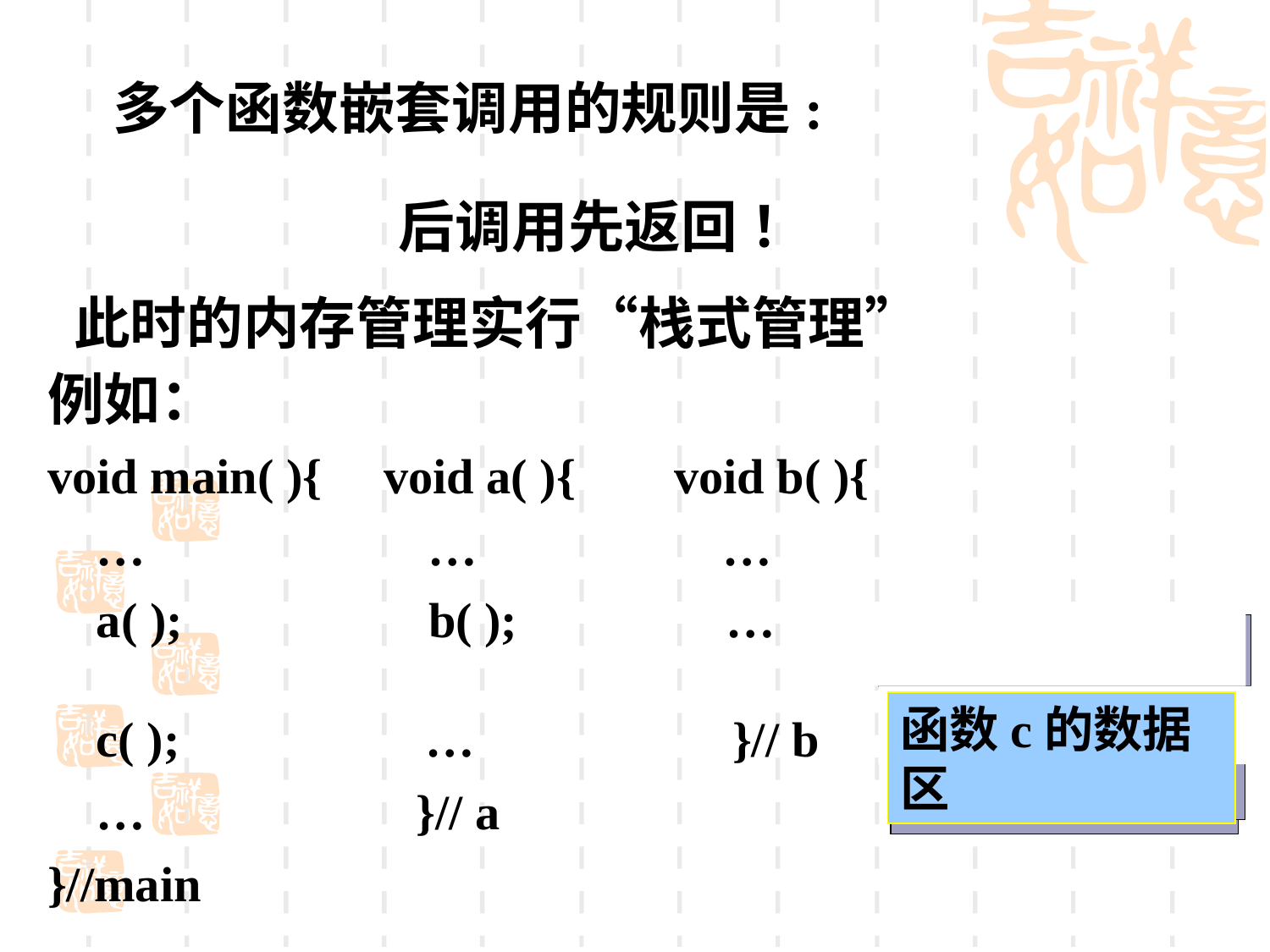

多个函数嵌套调用的规则是:
后调用先返回 ！
此时的内存管理实行“栈式管理”
例如：
void main( ){     void a( ){        void b( ){
    …                       …                    …
    a( );                    b( );                 …
    c( );                    …                     }// b
    …                      }// a
}//main

函数b的数据区

函数a的数据区
函数c的数据区
main的数据区